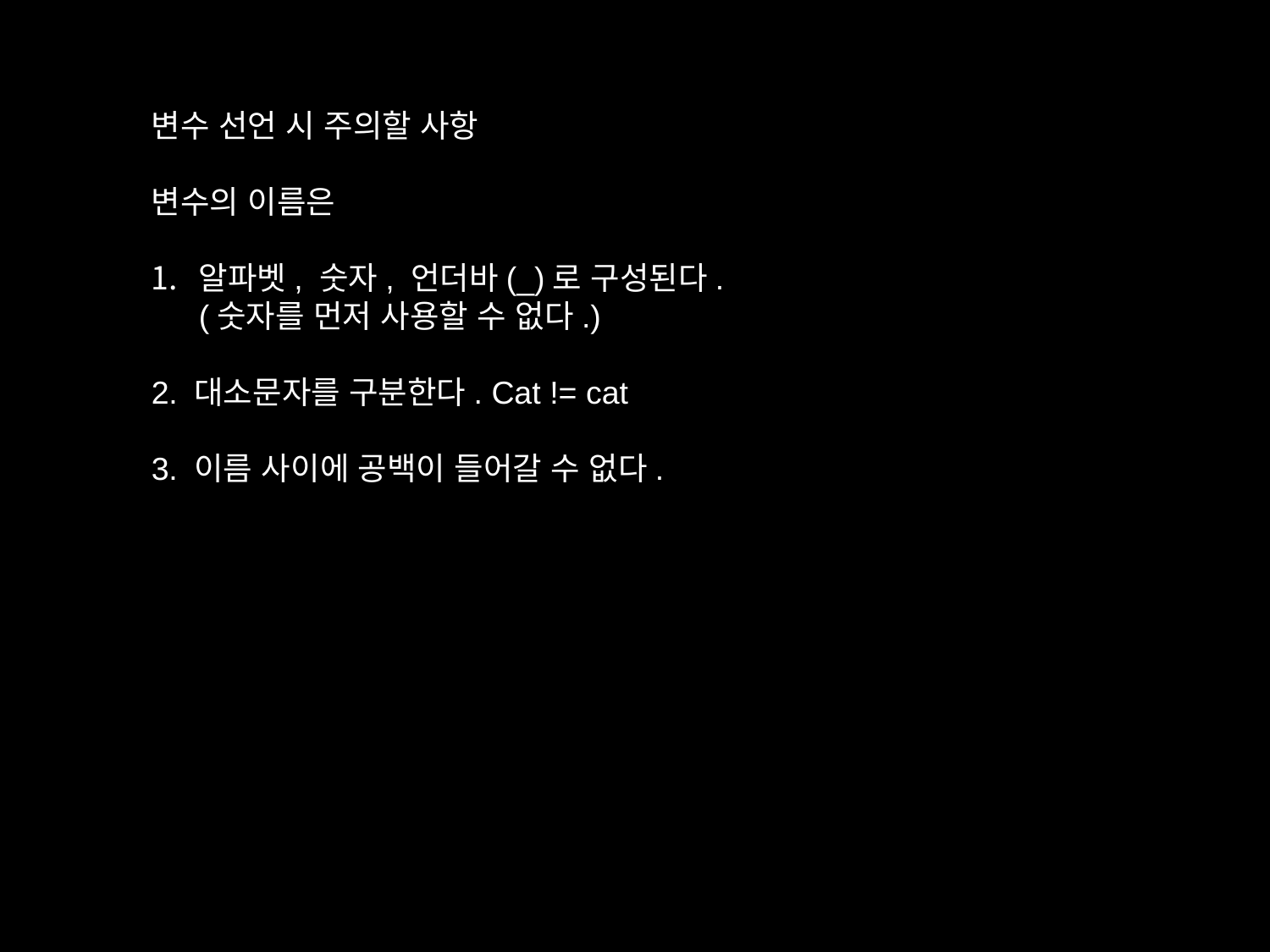

변수 선언 시 주의할 사항

변수의 이름은

알파벳, 숫자, 언더바(_)로 구성된다.
	(숫자를 먼저 사용할 수 없다.)

2. 대소문자를 구분한다. Cat != cat

3. 이름 사이에 공백이 들어갈 수 없다.